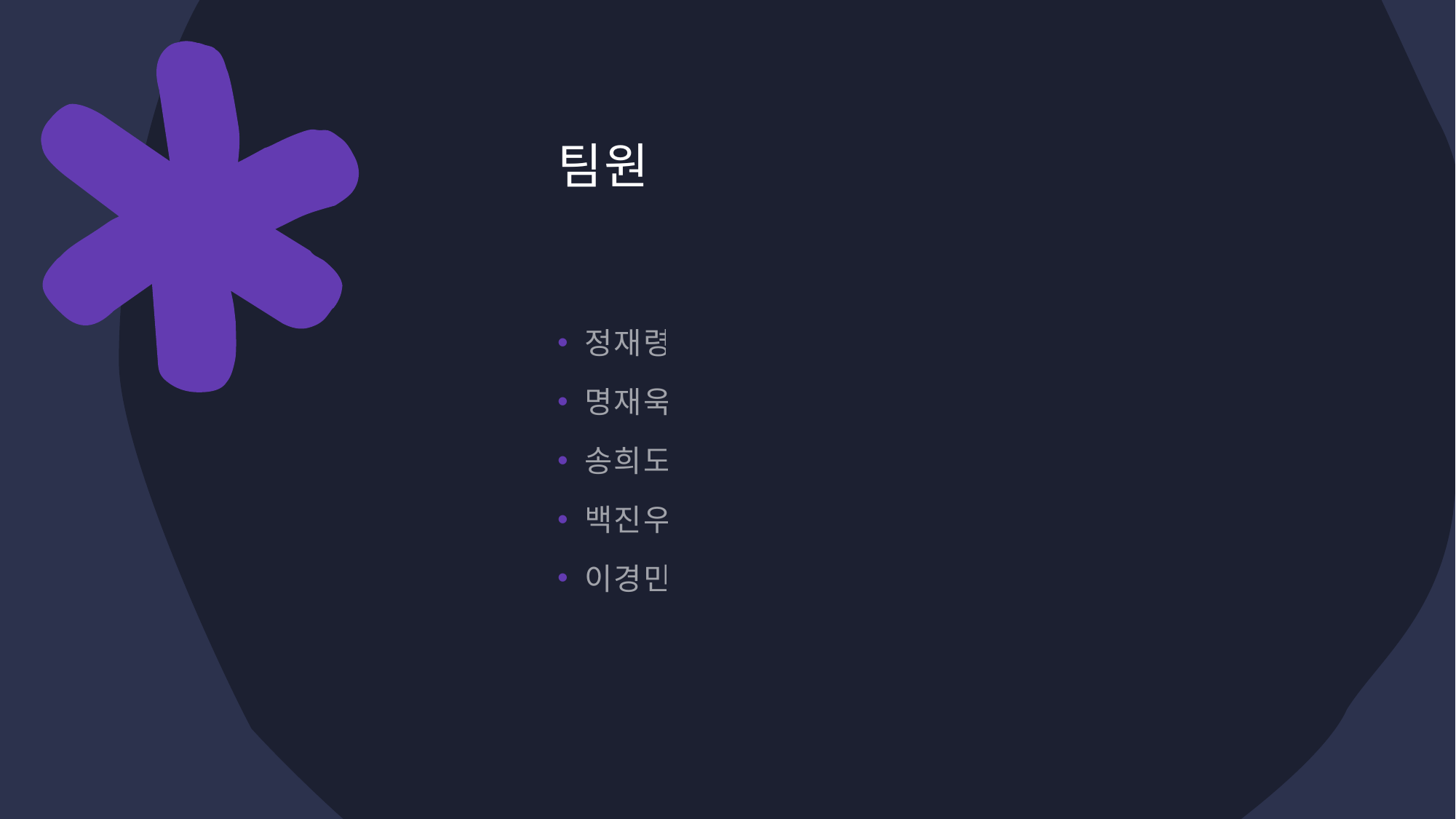

# 팀원
정재령
명재욱
송희도
백진우
이경민